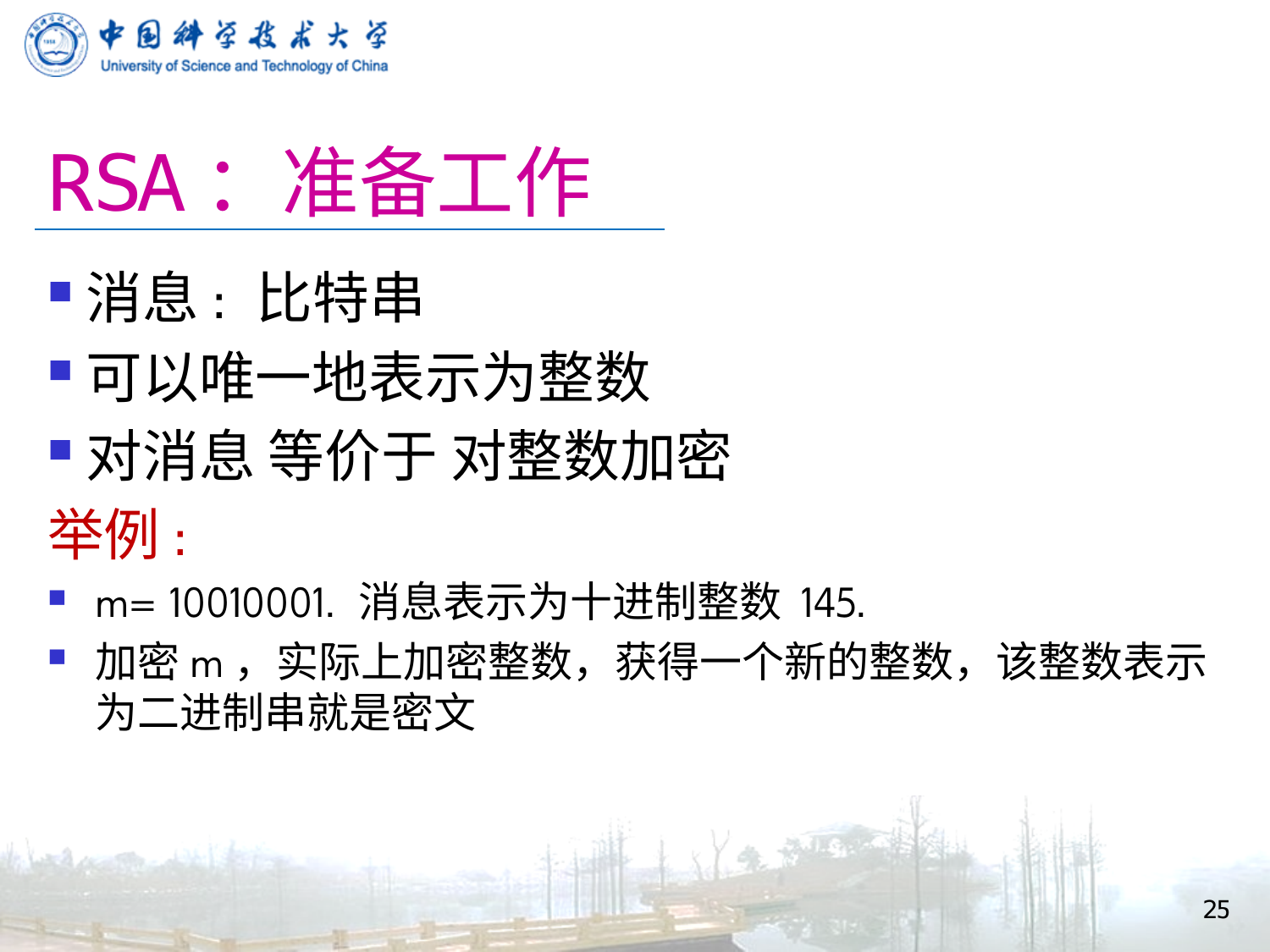

# RSA：准备工作
消息: 比特串
可以唯一地表示为整数
对消息 等价于 对整数加密
举例:
m= 10010001. 消息表示为十进制整数 145.
加密m，实际上加密整数，获得一个新的整数，该整数表示为二进制串就是密文
25